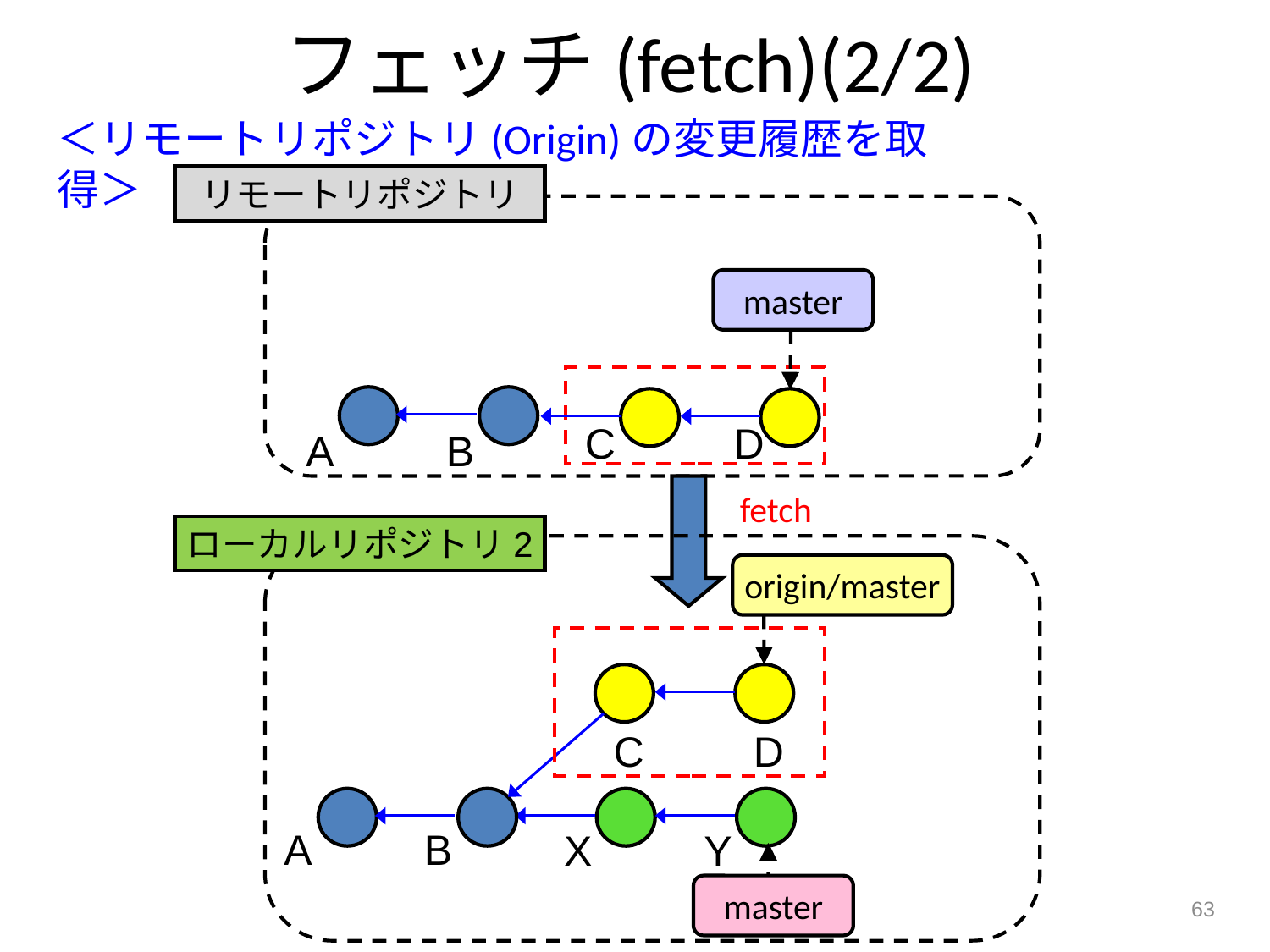

フェッチ(fetch)(2/2)
＜リモートリポジトリ(Origin)の変更履歴を取得＞
リモートリポジトリ

master

C
D
A
B

fetch
ローカルリポジトリ2

origin/master

C
D

A
B
X
Y

63
master